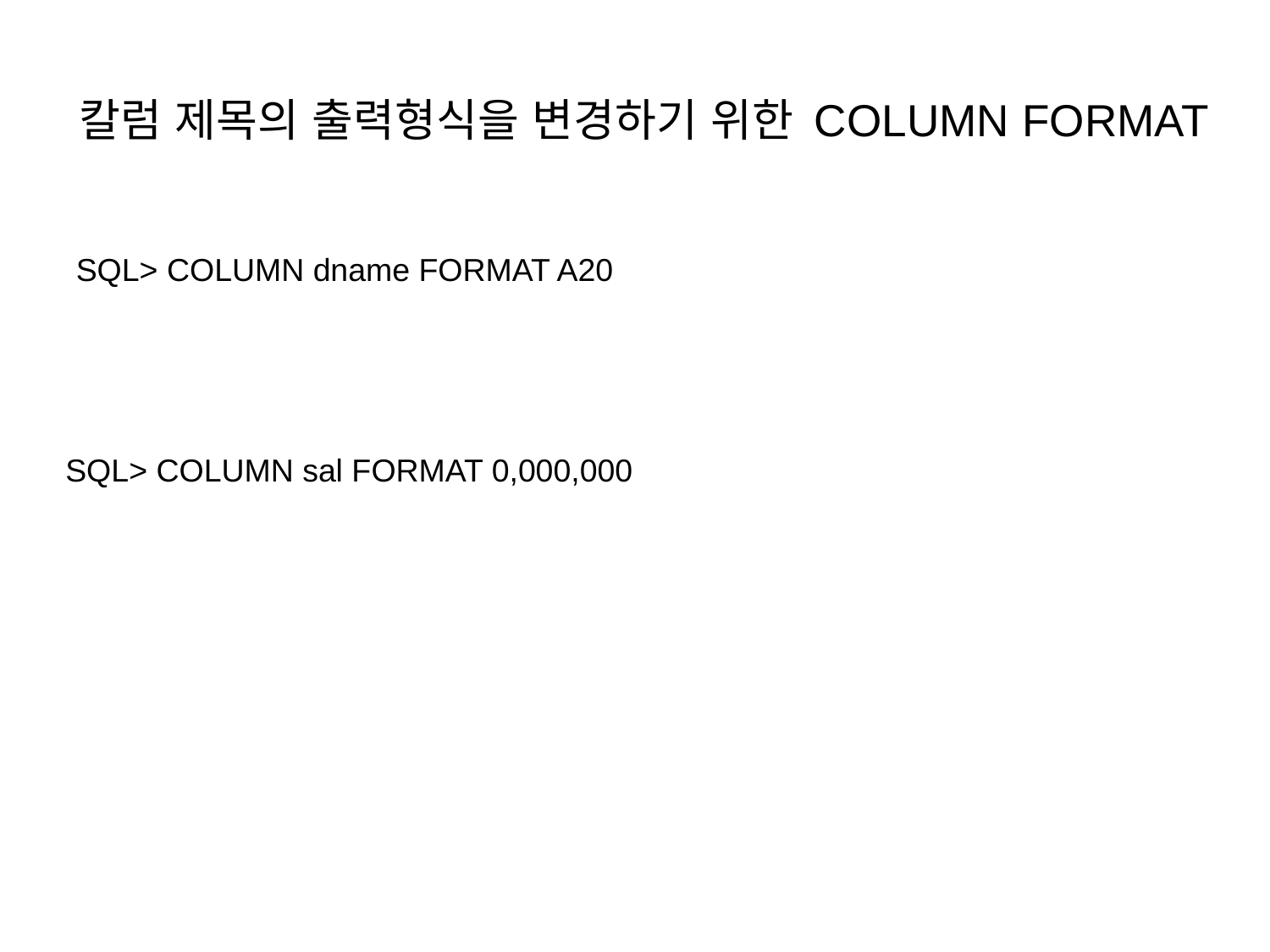

# 칼럼 제목의 출력형식을 변경하기 위한 COLUMN FORMAT
SQL> COLUMN dname FORMAT A20
SQL> COLUMN sal FORMAT 0,000,000